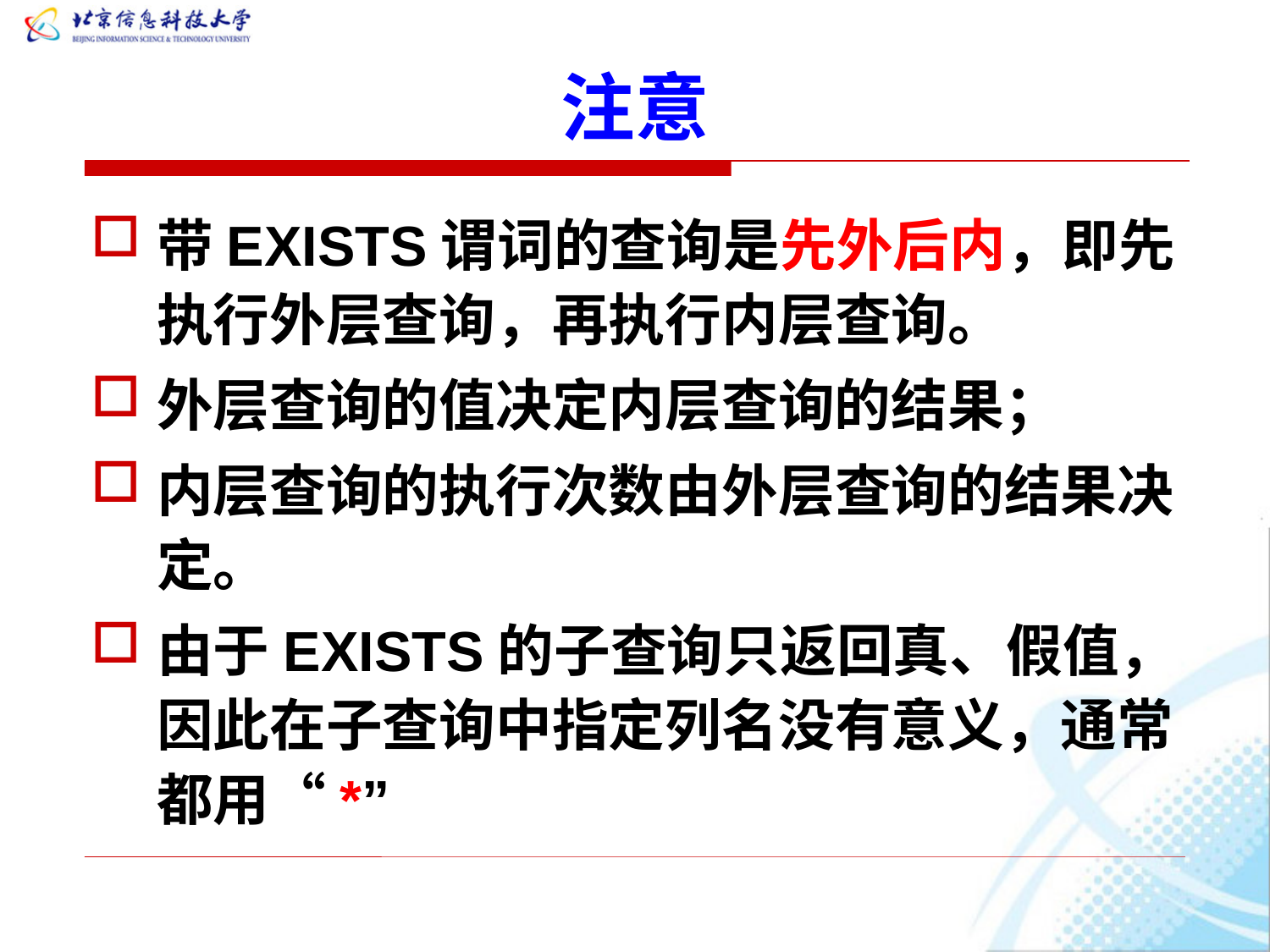

# 注意
带EXISTS谓词的查询是先外后内，即先执行外层查询，再执行内层查询。
外层查询的值决定内层查询的结果；
内层查询的执行次数由外层查询的结果决定。
由于EXISTS的子查询只返回真、假值，因此在子查询中指定列名没有意义，通常都用“*”

135